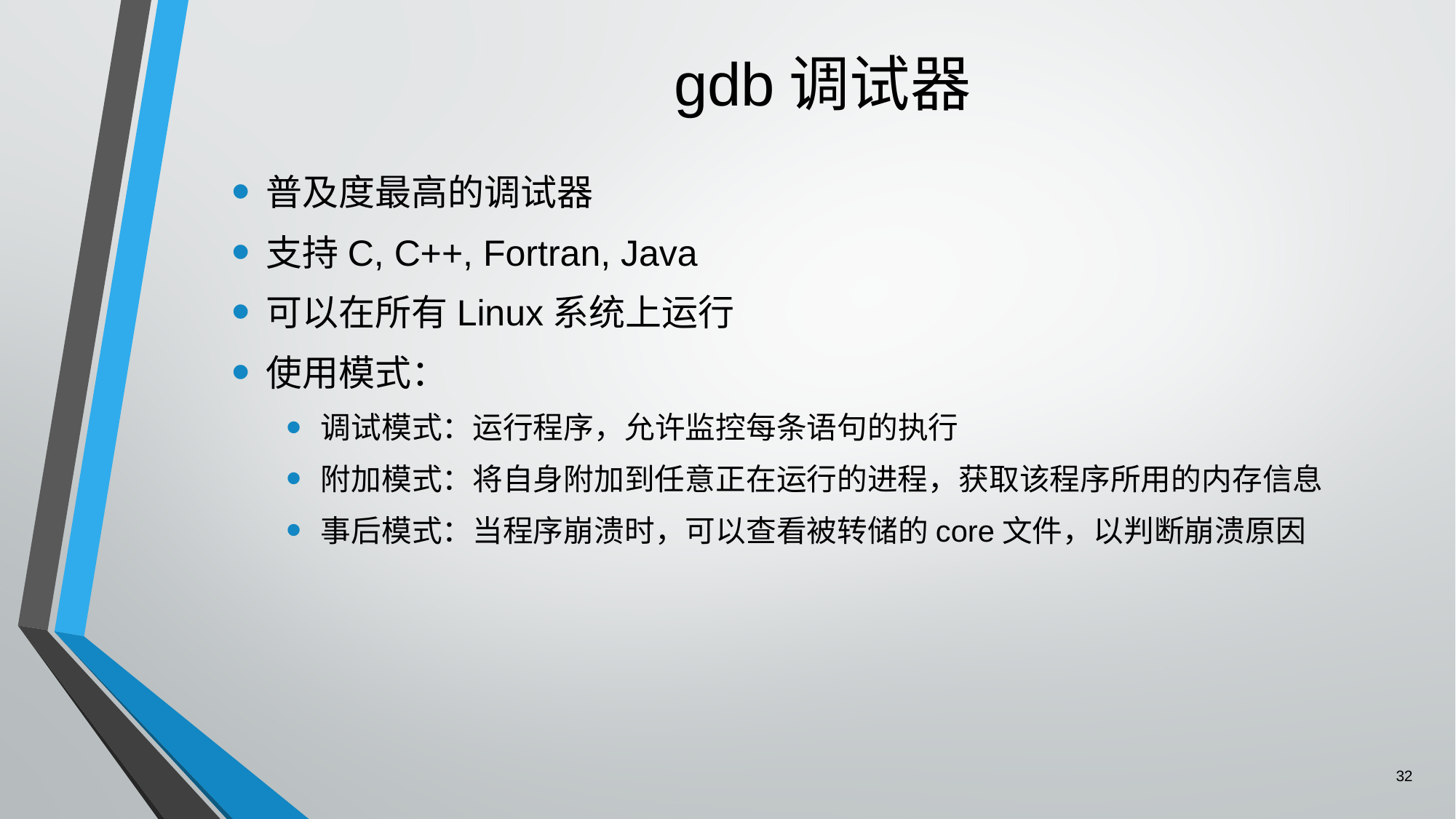

# gdb调试器
普及度最高的调试器
支持C, C++, Fortran, Java
可以在所有Linux系统上运行
使用模式：
调试模式：运行程序，允许监控每条语句的执行
附加模式：将自身附加到任意正在运行的进程，获取该程序所用的内存信息
事后模式：当程序崩溃时，可以查看被转储的core文件，以判断崩溃原因
32